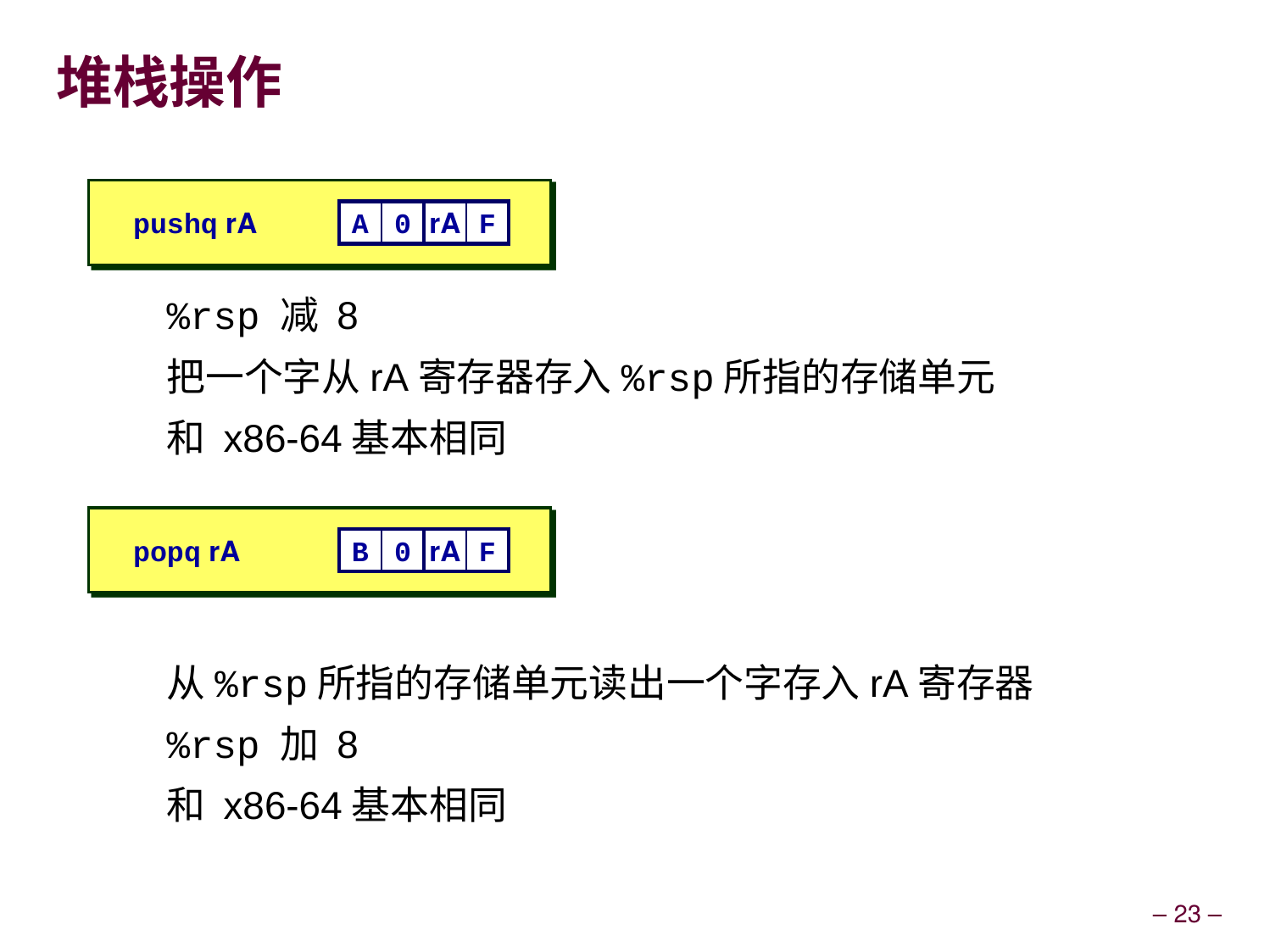

# 堆栈操作

pushq rA
A

0
rA

F
%rsp 减 8
把一个字从rA寄存器存入%rsp所指的存储单元
和 x86-64基本相同

从%rsp所指的存储单元读出一个字存入rA寄存器
%rsp 加 8
和 x86-64基本相同

popq rA
B

0
rA

F